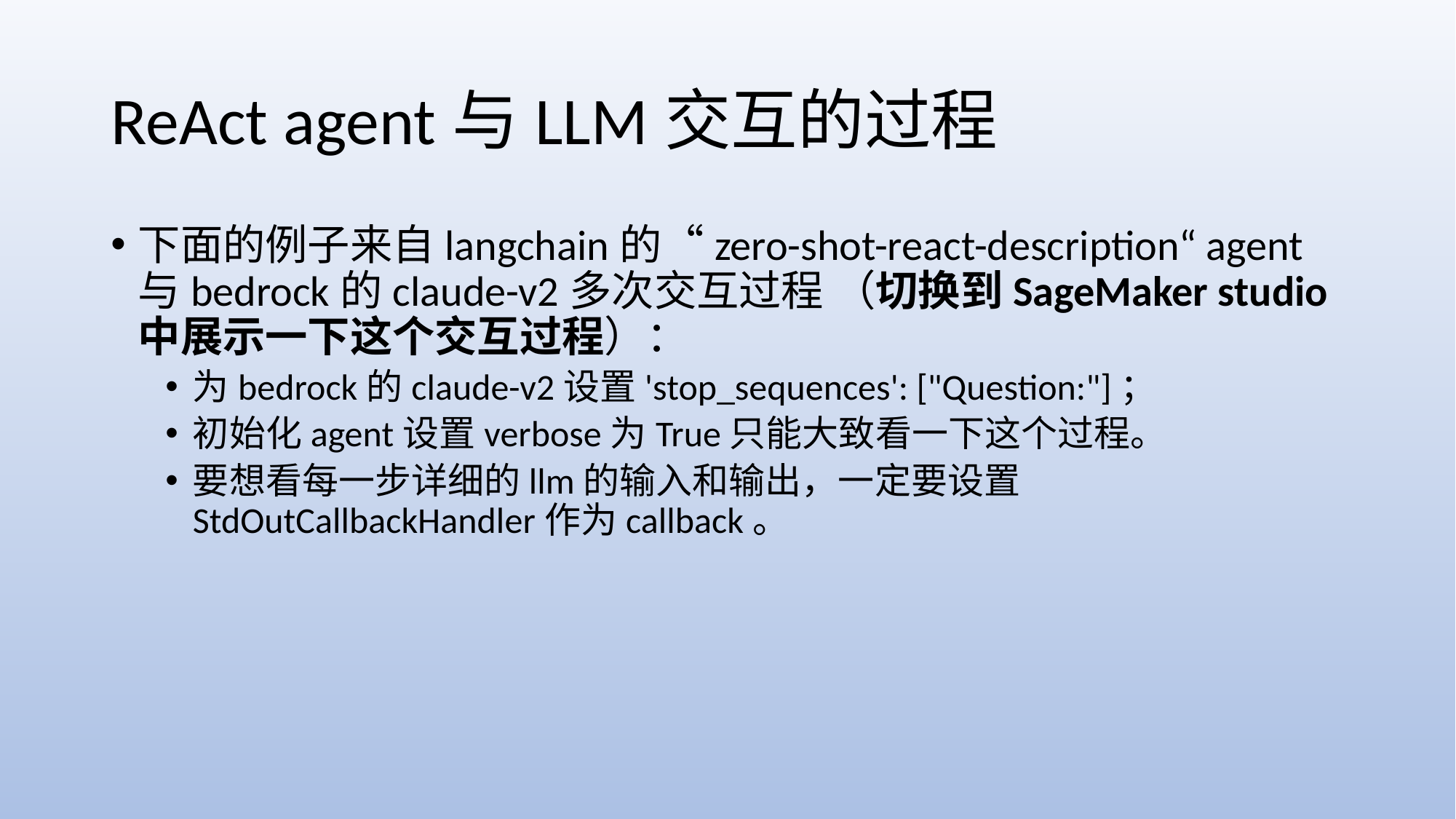

# ReAct agent与LLM交互的过程
下面的例子来自langchain的“zero-shot-react-description“ agent与bedrock的claude-v2多次交互过程 （切换到SageMaker studio中展示一下这个交互过程）：
为bedrock的claude-v2设置'stop_sequences': ["Question:"]；
初始化agent设置verbose为True只能大致看一下这个过程。
要想看每一步详细的llm的输入和输出，一定要设置StdOutCallbackHandler作为callback。